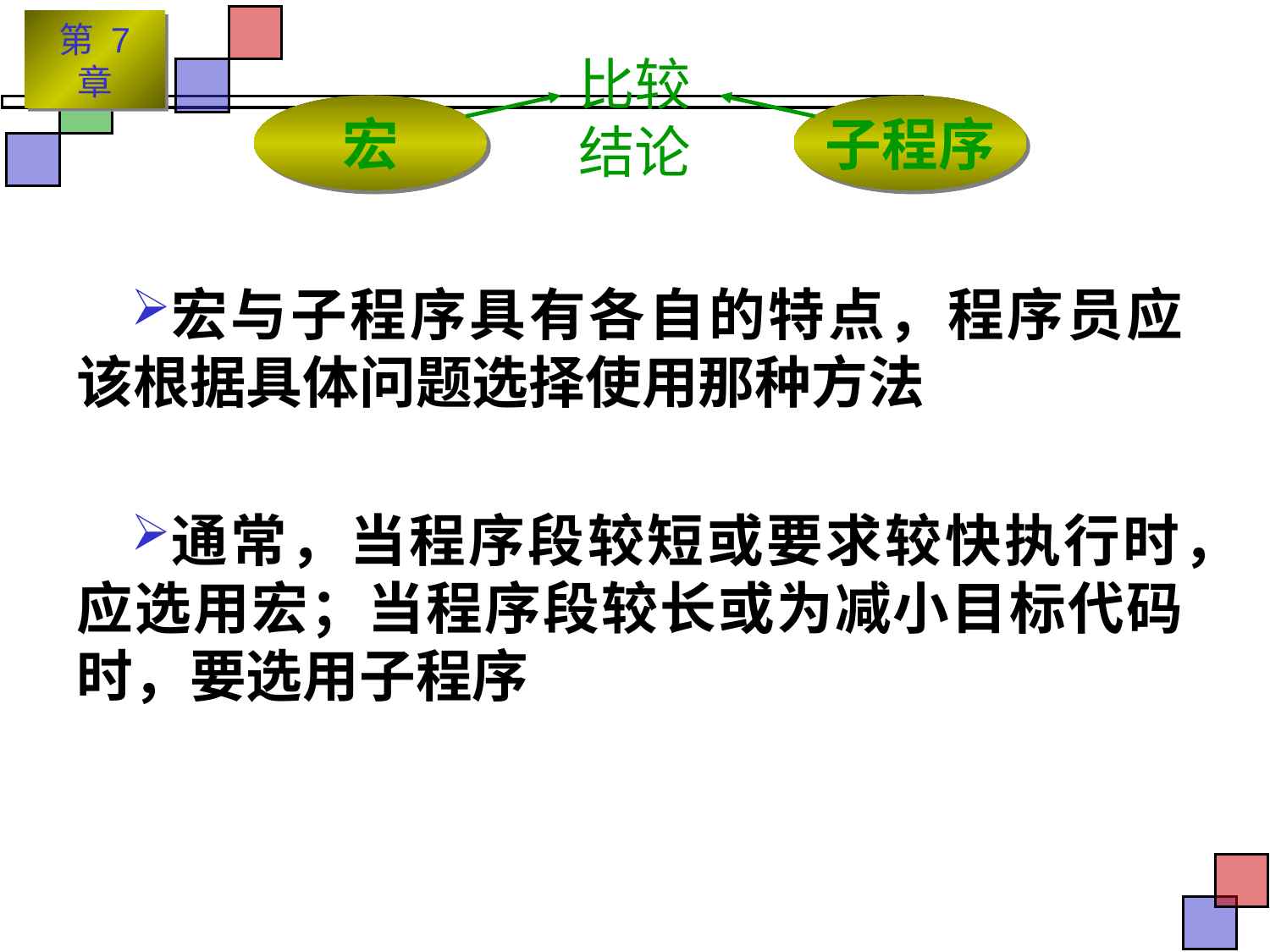

# 比较 结论
宏

子程序
宏与子程序具有各自的特点，程序员应该根据具体问题选择使用那种方法

通常，当程序段较短或要求较快执行时，应选用宏；当程序段较长或为减小目标代码时，要选用子程序